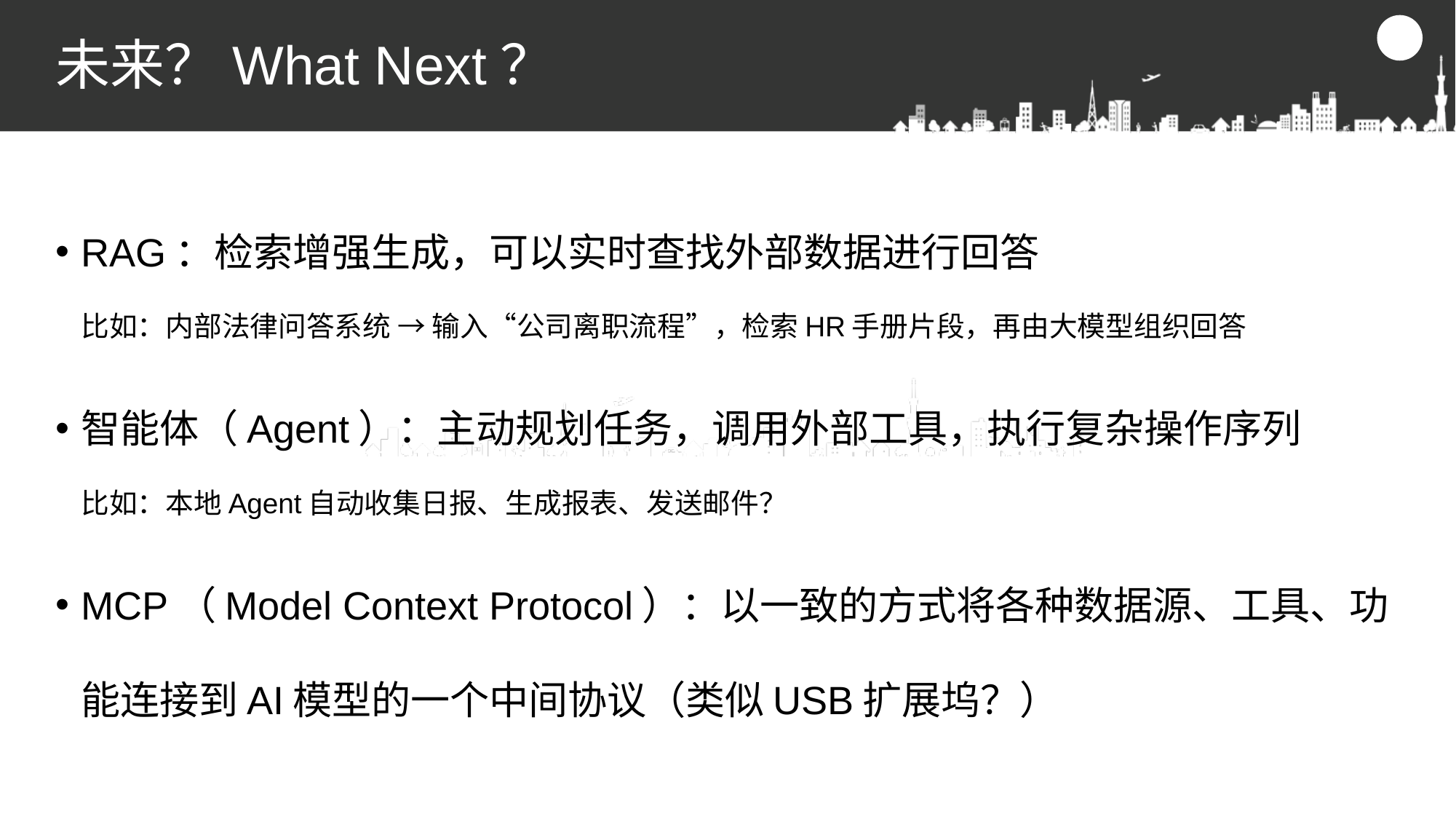

# 未来？What Next？
17
RAG：检索增强生成，可以实时查找外部数据进行回答
比如：内部法律问答系统 → 输入“公司离职流程”，检索HR手册片段，再由大模型组织回答
智能体（Agent）：主动规划任务，调用外部工具，执行复杂操作序列
比如：本地Agent自动收集日报、生成报表、发送邮件？
MCP（Model Context Protocol）：以一致的方式将各种数据源、工具、功能连接到AI模型的一个中间协议（类似USB扩展坞？）